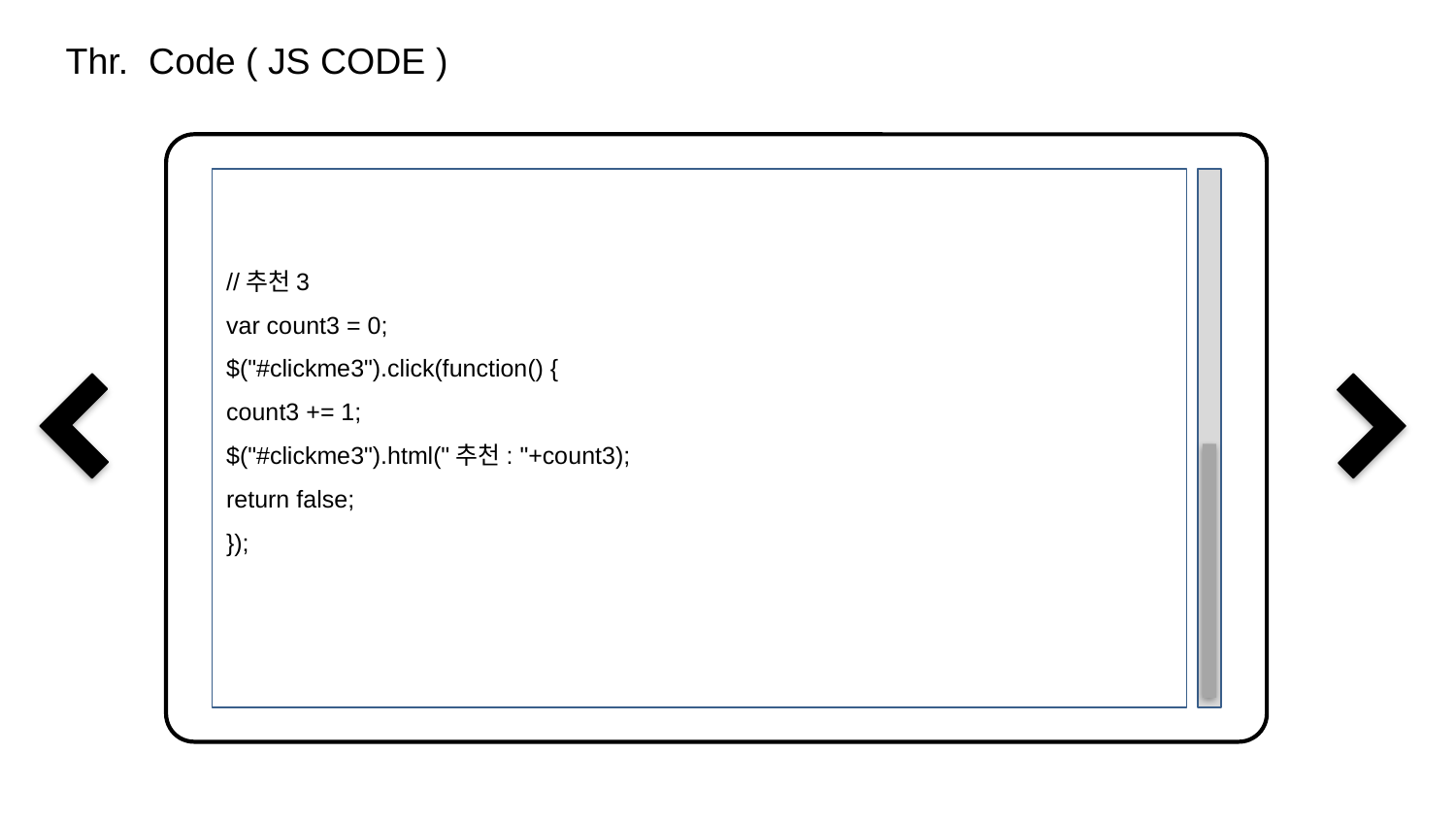

Thr.  Code ( JS CODE )

//추천3
var count3 = 0;
$("#clickme3").click(function() {
count3 += 1;
$("#clickme3").html("추천: "+count3);
return false;
});